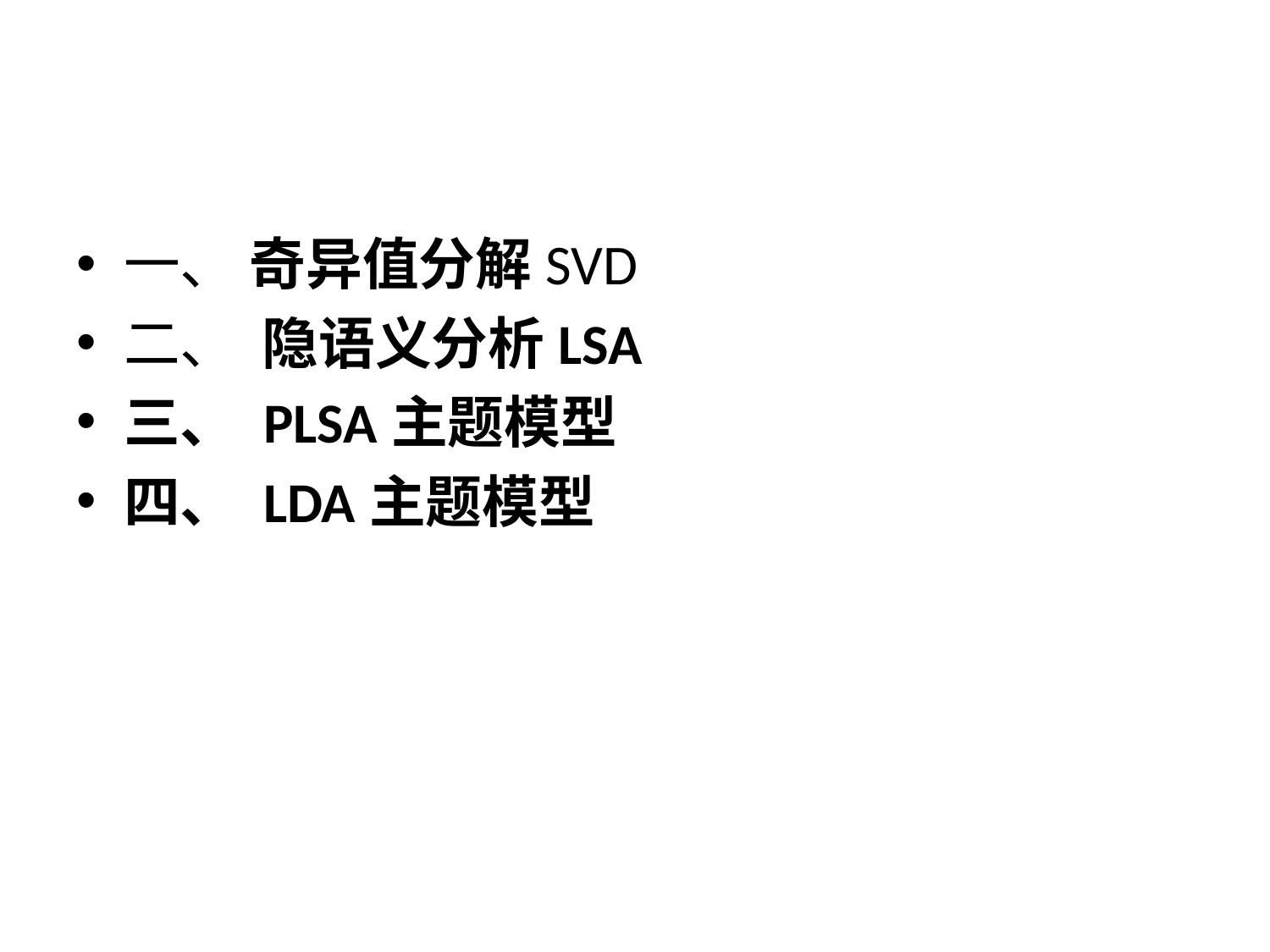

#
一、 奇异值分解SVD
二、  隐语义分析LSA
三、 PLSA主题模型
四、 LDA主题模型